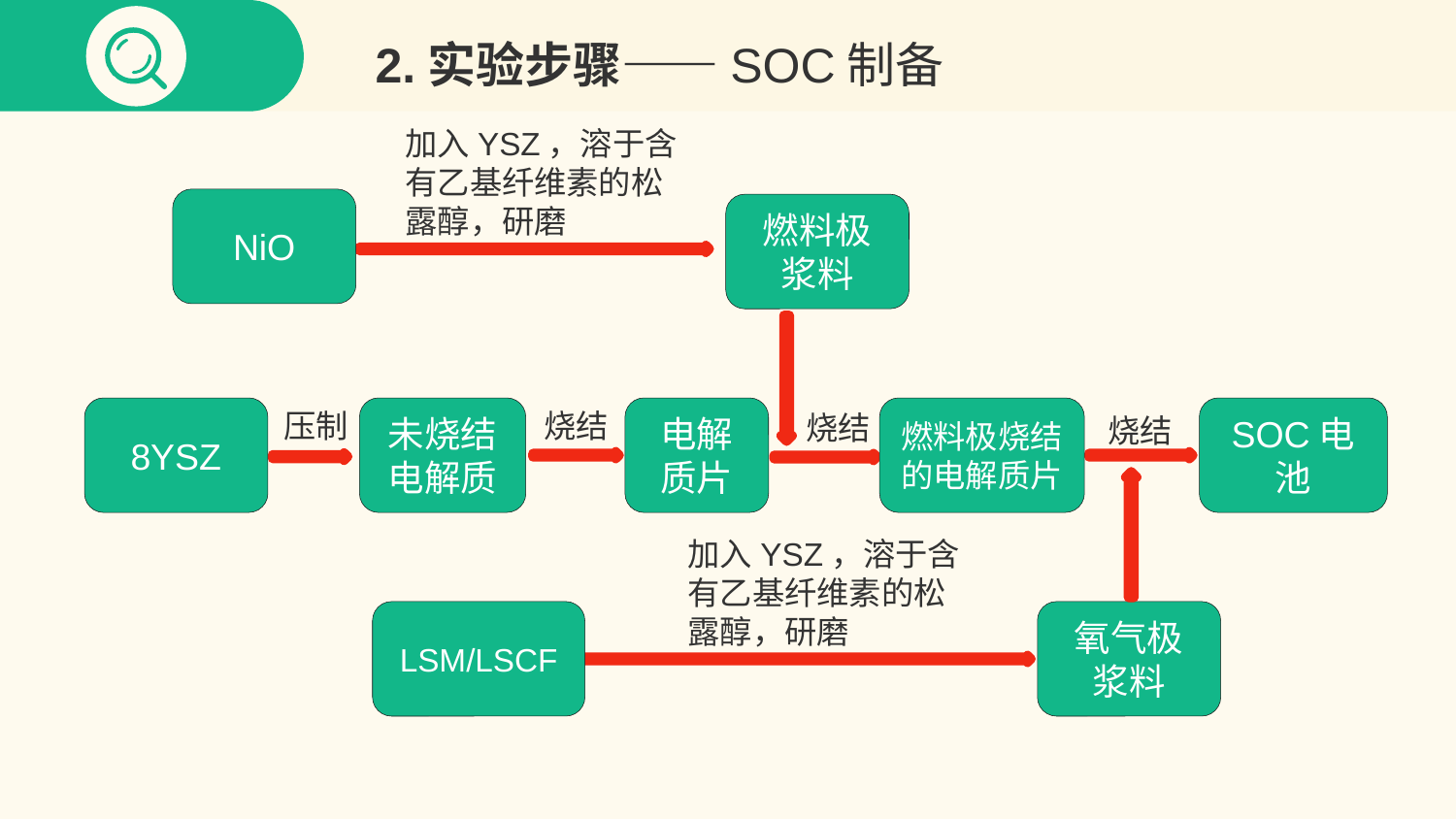

2.实验步骤——SOC制备
加入YSZ，溶于含有乙基纤维素的松露醇，研磨
NiO
燃料极浆料

8YSZ
未烧结电解质
电解质片
燃料极烧结的电解质片
SOC电池
烧结
压制
烧结
烧结

加入YSZ，溶于含有乙基纤维素的松露醇，研磨
LSM/LSCF
氧气极浆料